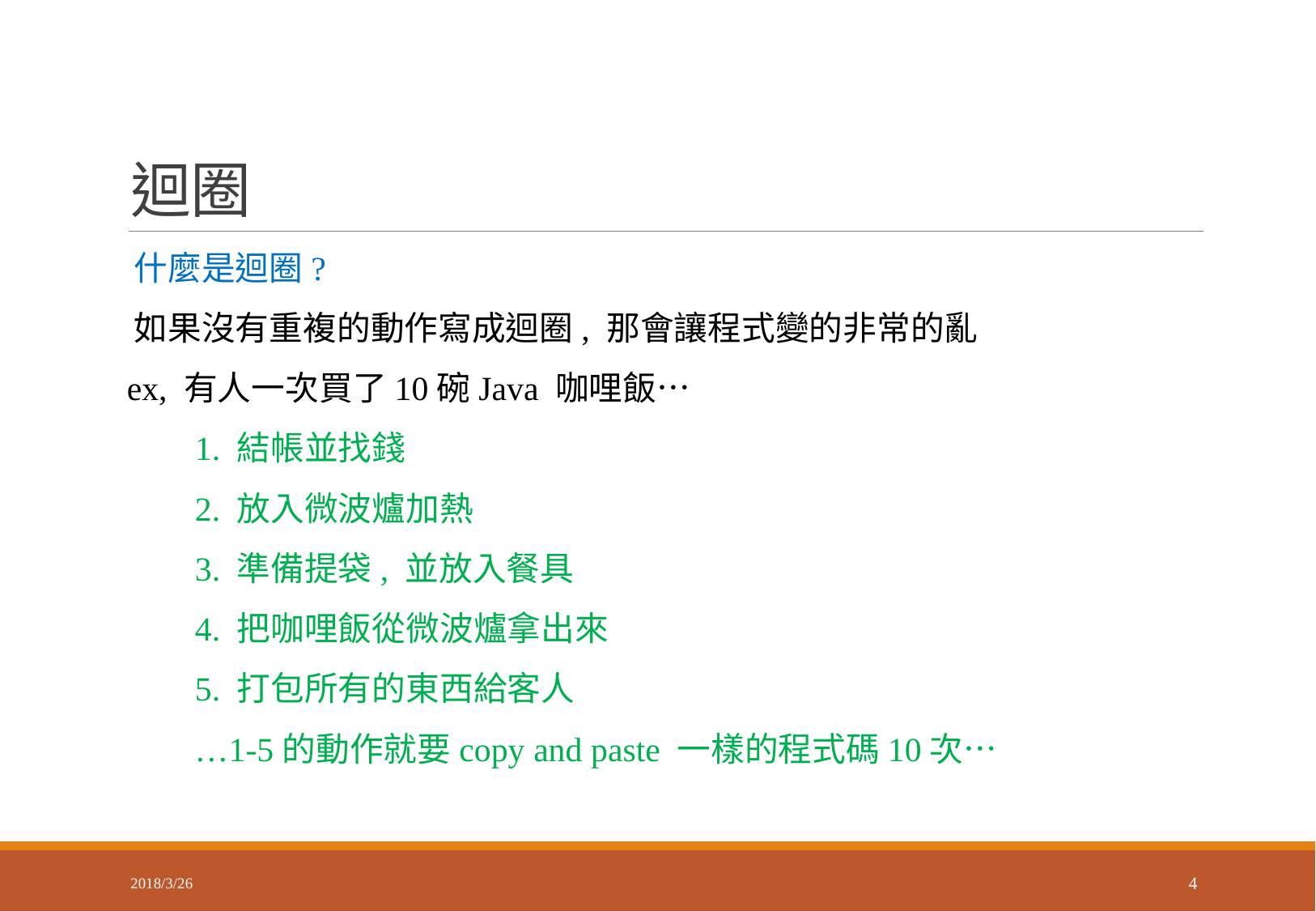

# 迴圈
 什麼是迴圈?
 如果沒有重複的動作寫成迴圈, 那會讓程式變的非常的亂
 ex, 有人一次買了10碗Java 咖哩飯…
         1. 結帳並找錢
         2. 放入微波爐加熱
         3. 準備提袋, 並放入餐具
         4. 把咖哩飯從微波爐拿出來
         5. 打包所有的東西給客人
         …1-5的動作就要copy and paste 一樣的程式碼10次…
2018/3/26
4